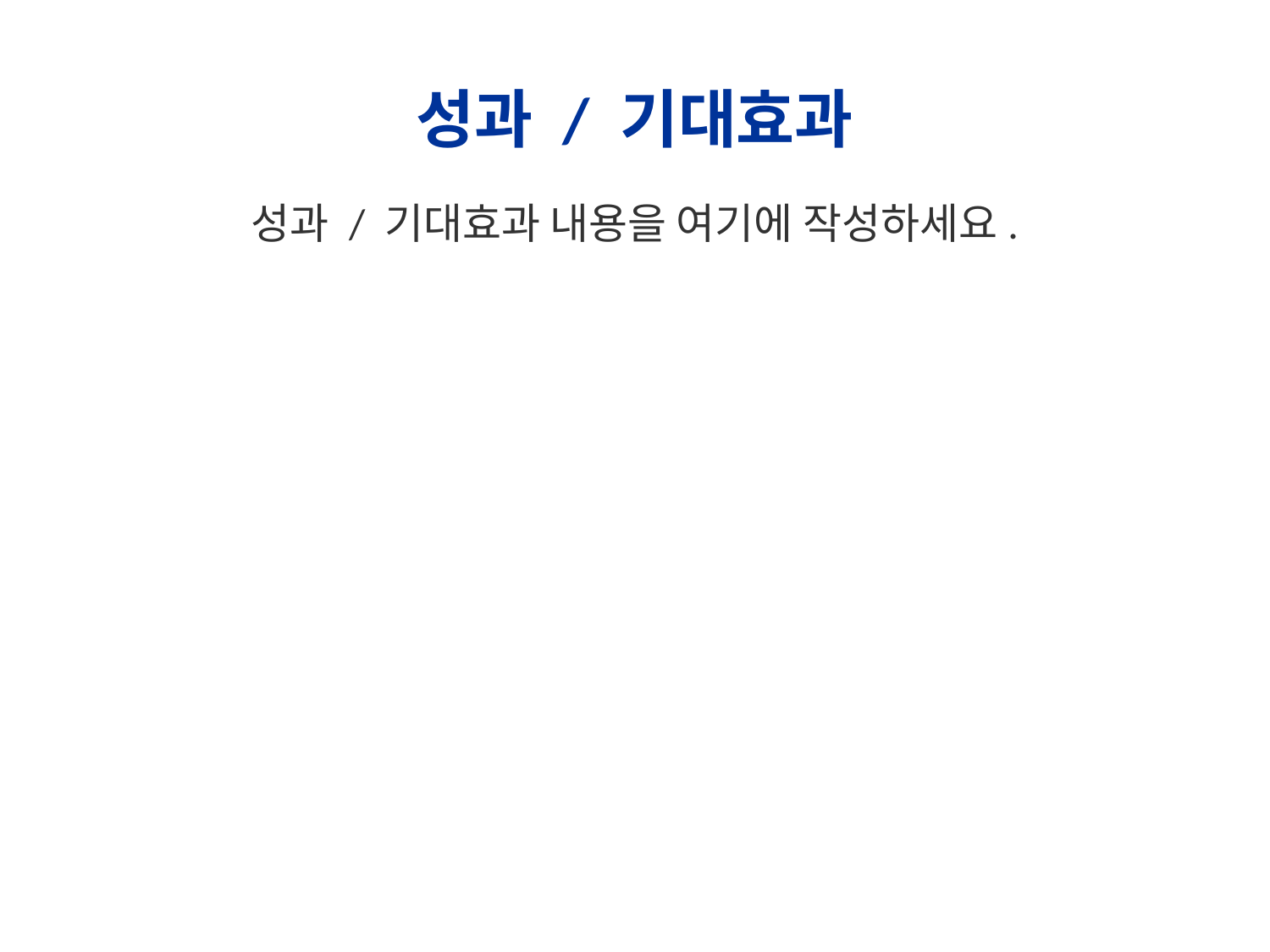

# 성과 / 기대효과
성과 / 기대효과 내용을 여기에 작성하세요.